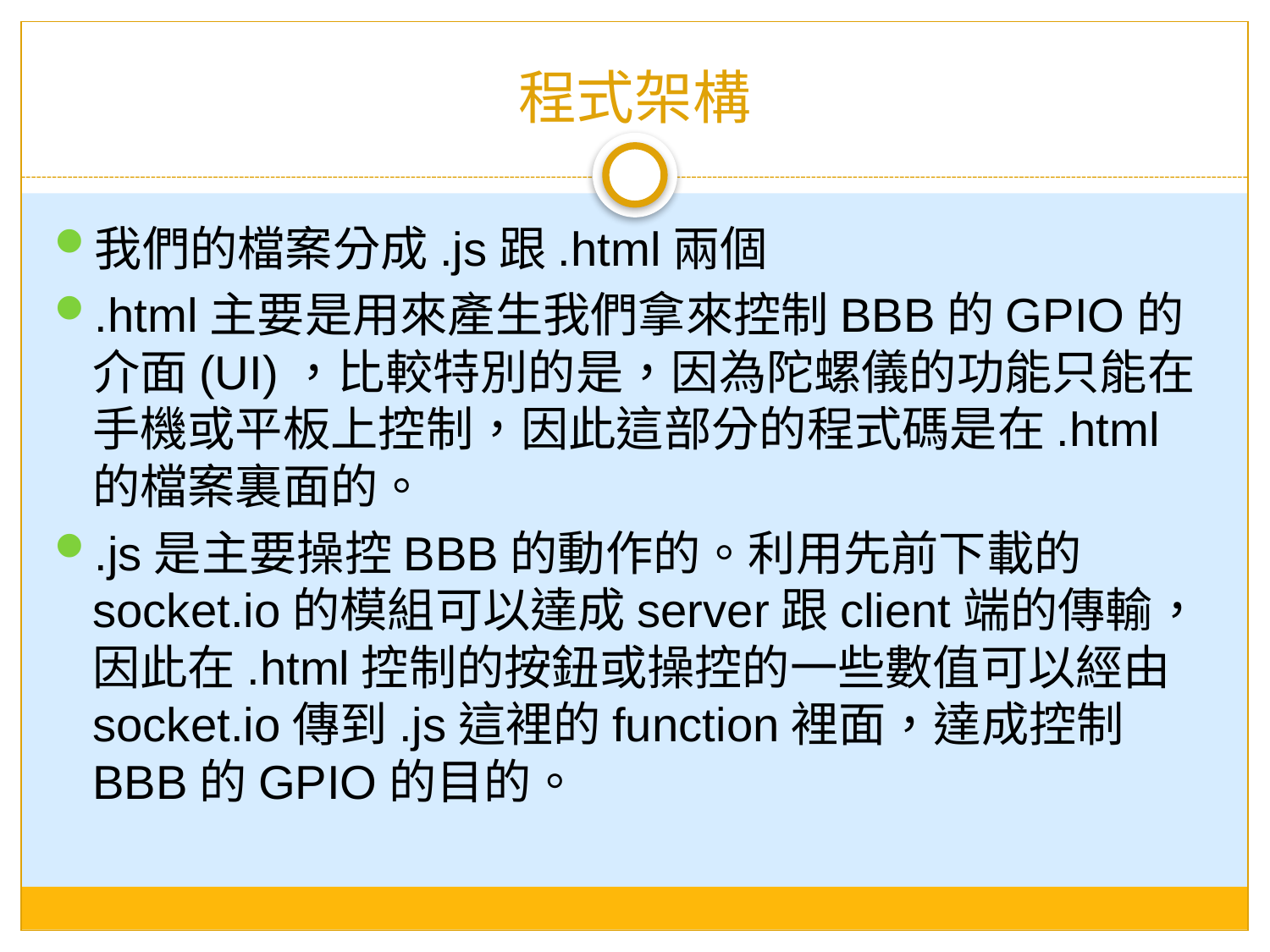

# 程式架構
我們的檔案分成.js跟.html兩個
.html主要是用來產生我們拿來控制BBB的GPIO的介面(UI)，比較特別的是，因為陀螺儀的功能只能在手機或平板上控制，因此這部分的程式碼是在.html的檔案裏面的。
.js是主要操控BBB的動作的。利用先前下載的socket.io的模組可以達成server跟client端的傳輸，因此在.html控制的按鈕或操控的一些數值可以經由socket.io傳到.js這裡的function裡面，達成控制BBB的GPIO的目的。